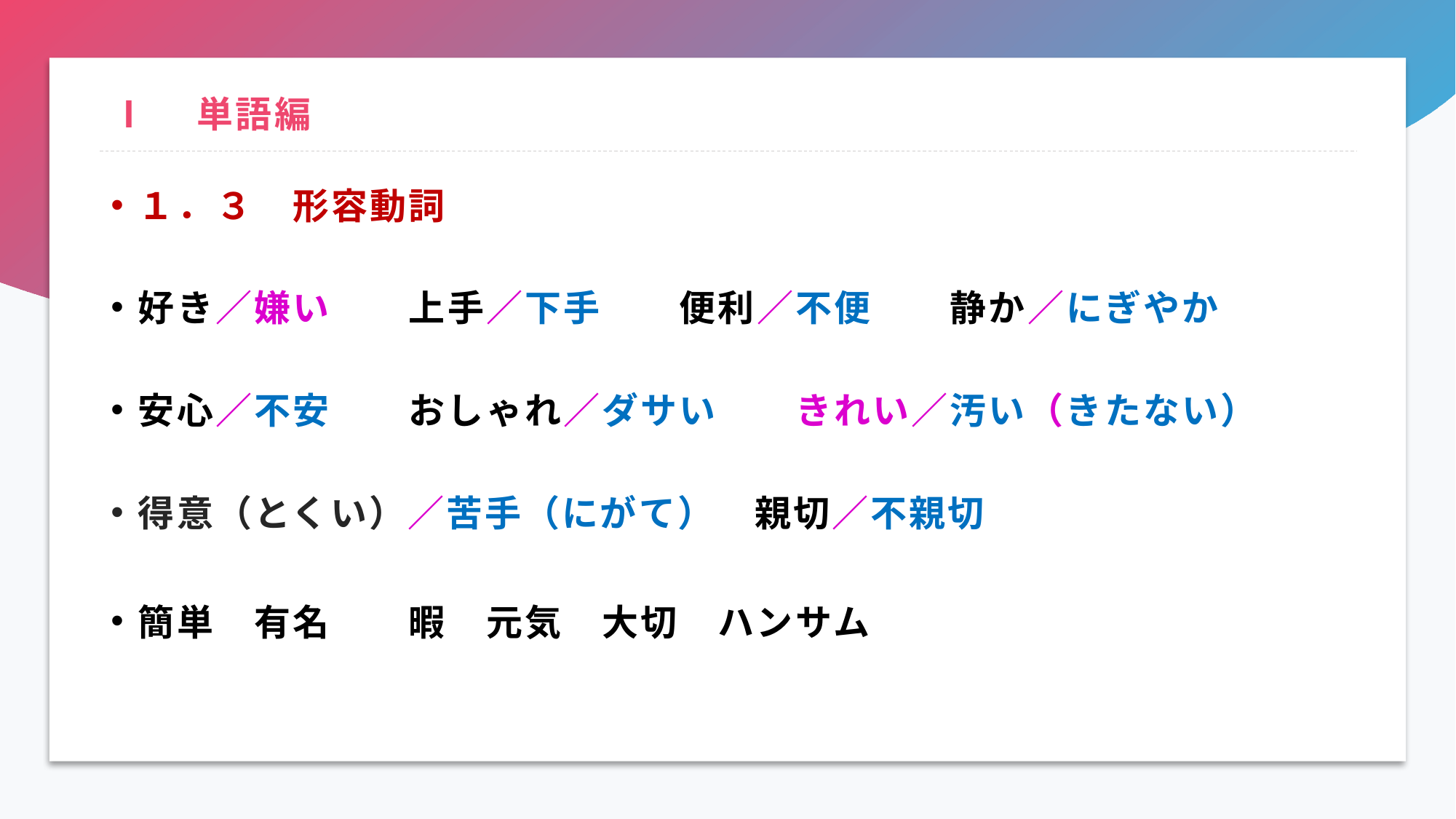

# Ⅰ　単語編
１．３　形容動詞
好き／嫌い　　上手／下手　　便利／不便　　静か／にぎやか
安心／不安　　おしゃれ／ダサい　　きれい／汚い（きたない）
得意（とくい）／苦手（にがて）　親切／不親切
簡単　有名　　暇　元気　大切　ハンサム